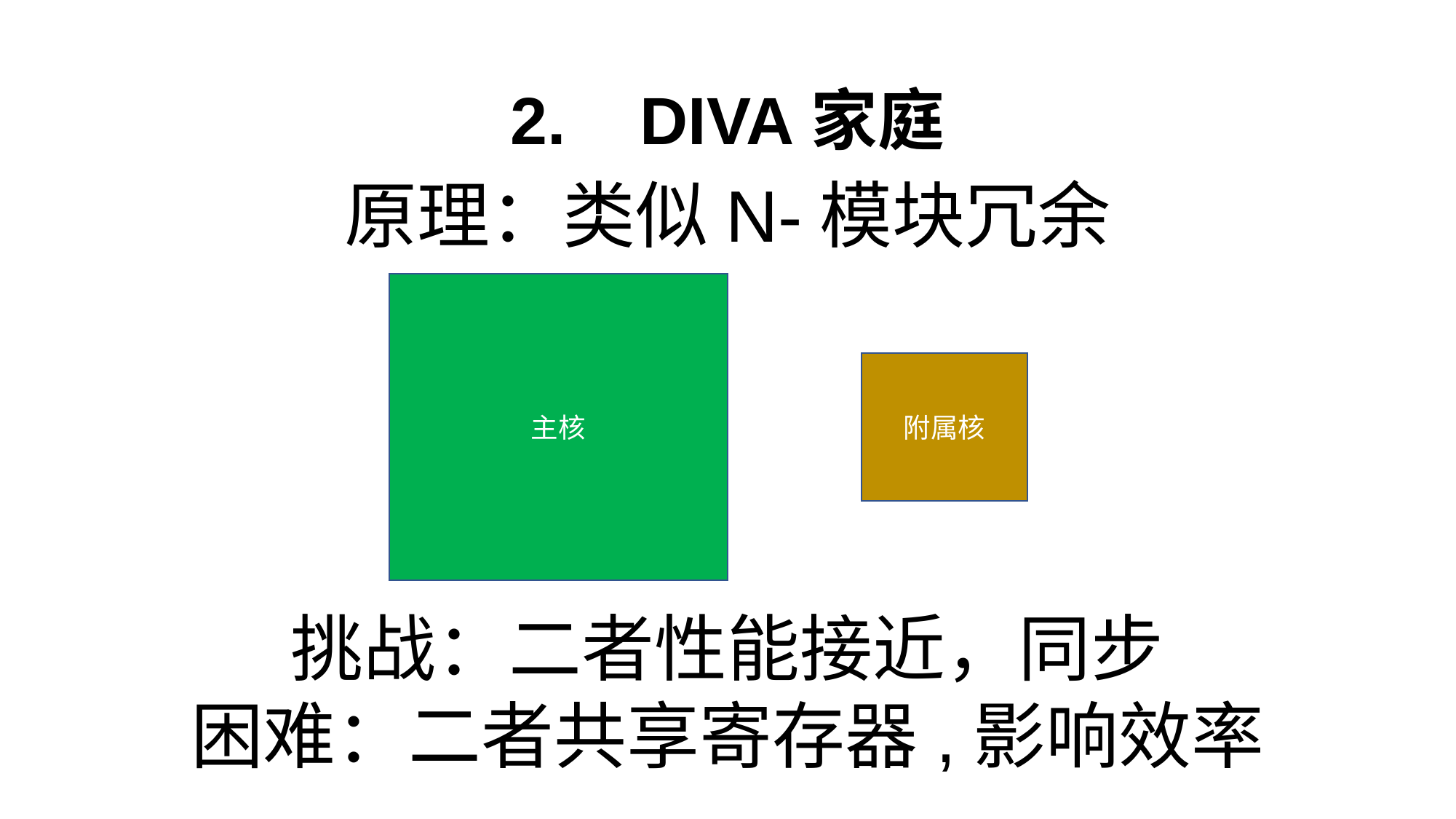

# 2.    DIVA家庭
原理：类似N-模块冗余
主核
附属核
挑战：二者性能接近，同步
困难：二者共享寄存器,影响效率